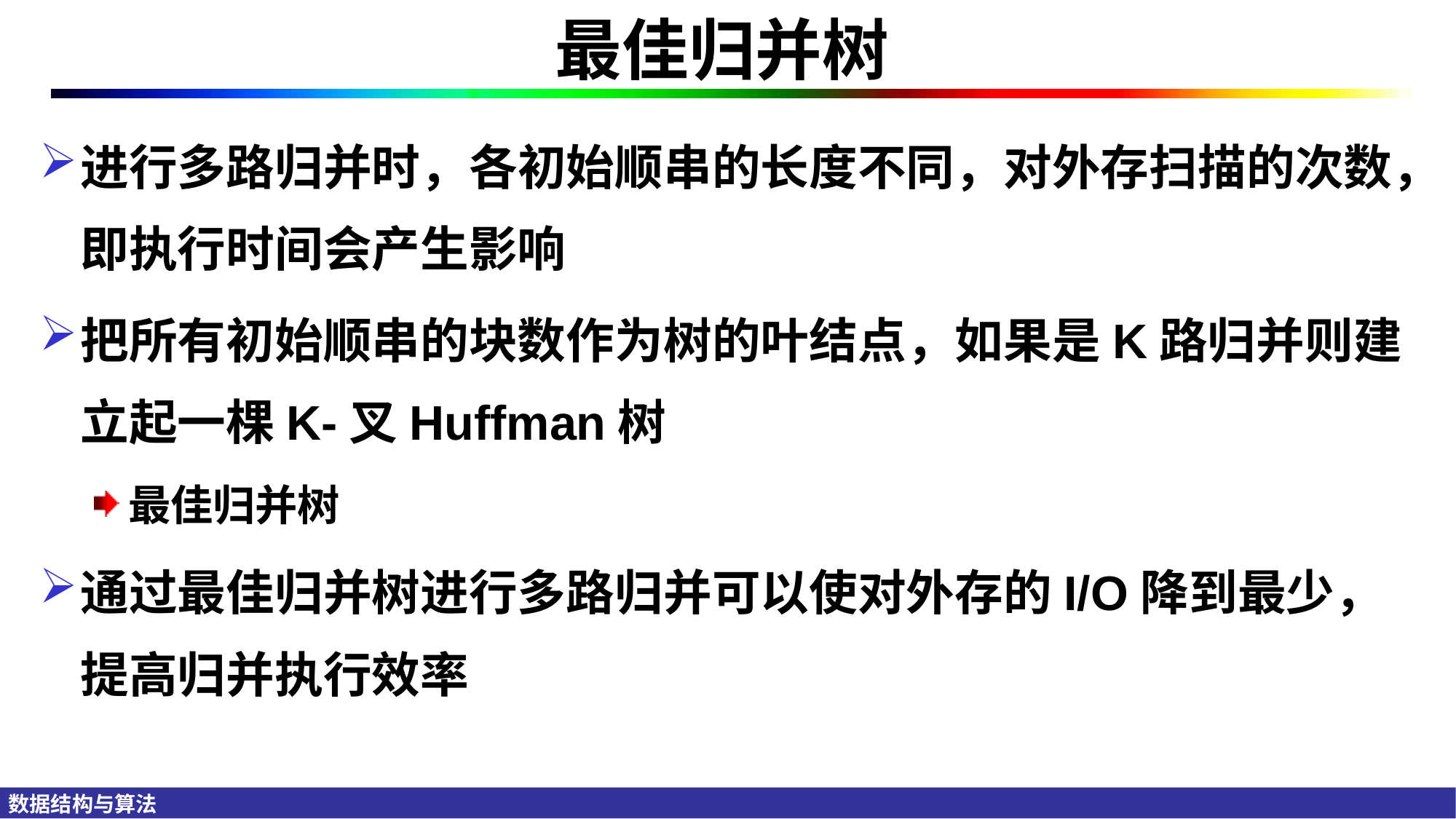

进行多路归并时，各初始顺串的长度不同，对外存扫描的次数，即执行时间会产生影响
把所有初始顺串的块数作为树的叶结点，如果是K路归并则建立起一棵K-叉Huffman树
最佳归并树
通过最佳归并树进行多路归并可以使对外存的I/O降到最少，提高归并执行效率
最佳归并树